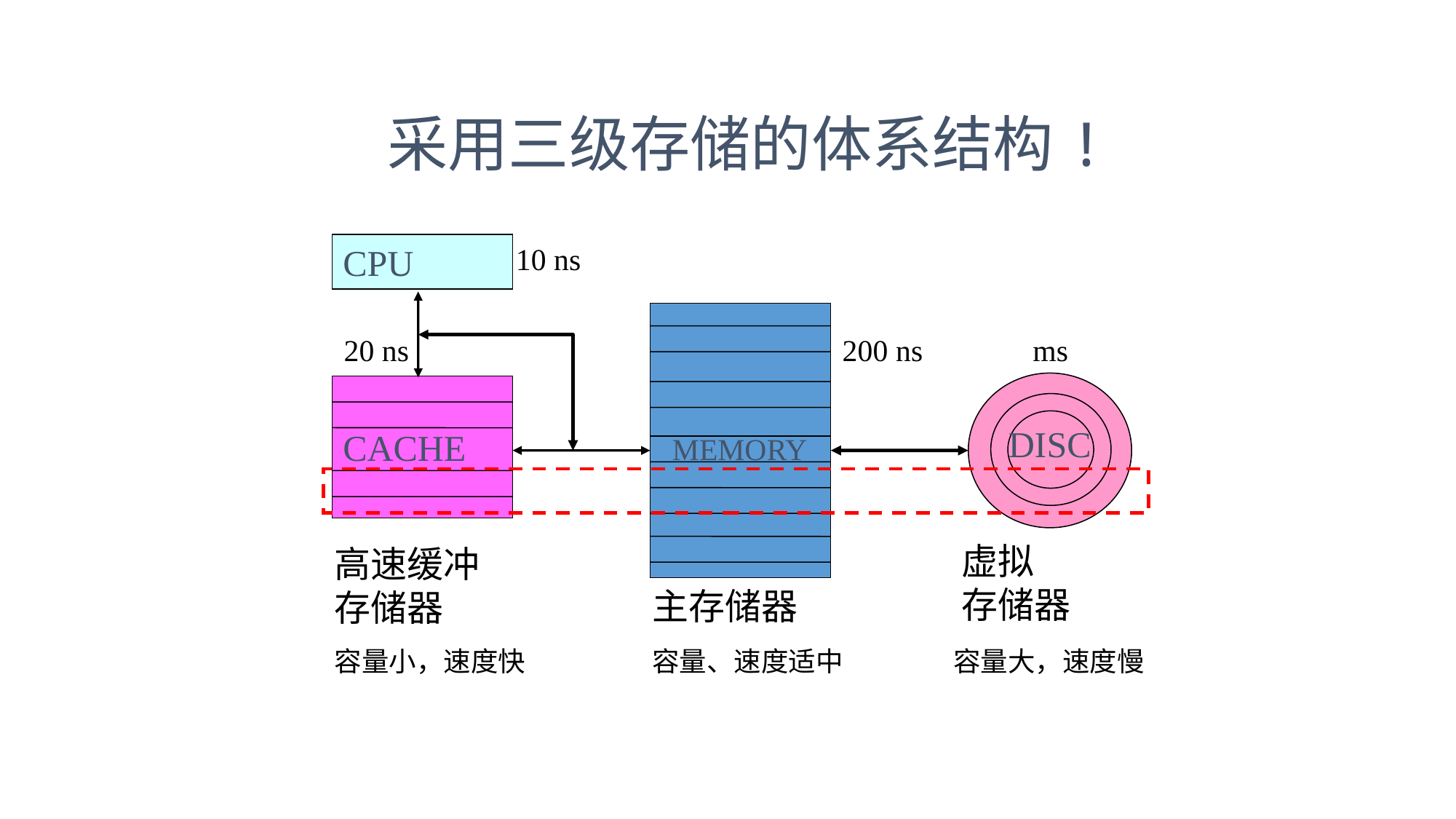

采用三级存储的体系结构!
CPU
10 ns

20 ns
200 ns
ms

CACHE

DISC
MEMORY

虚拟
存储器

高速缓冲
存储器

主存储器
容量小，速度快
容量、速度适中
容量大，速度慢